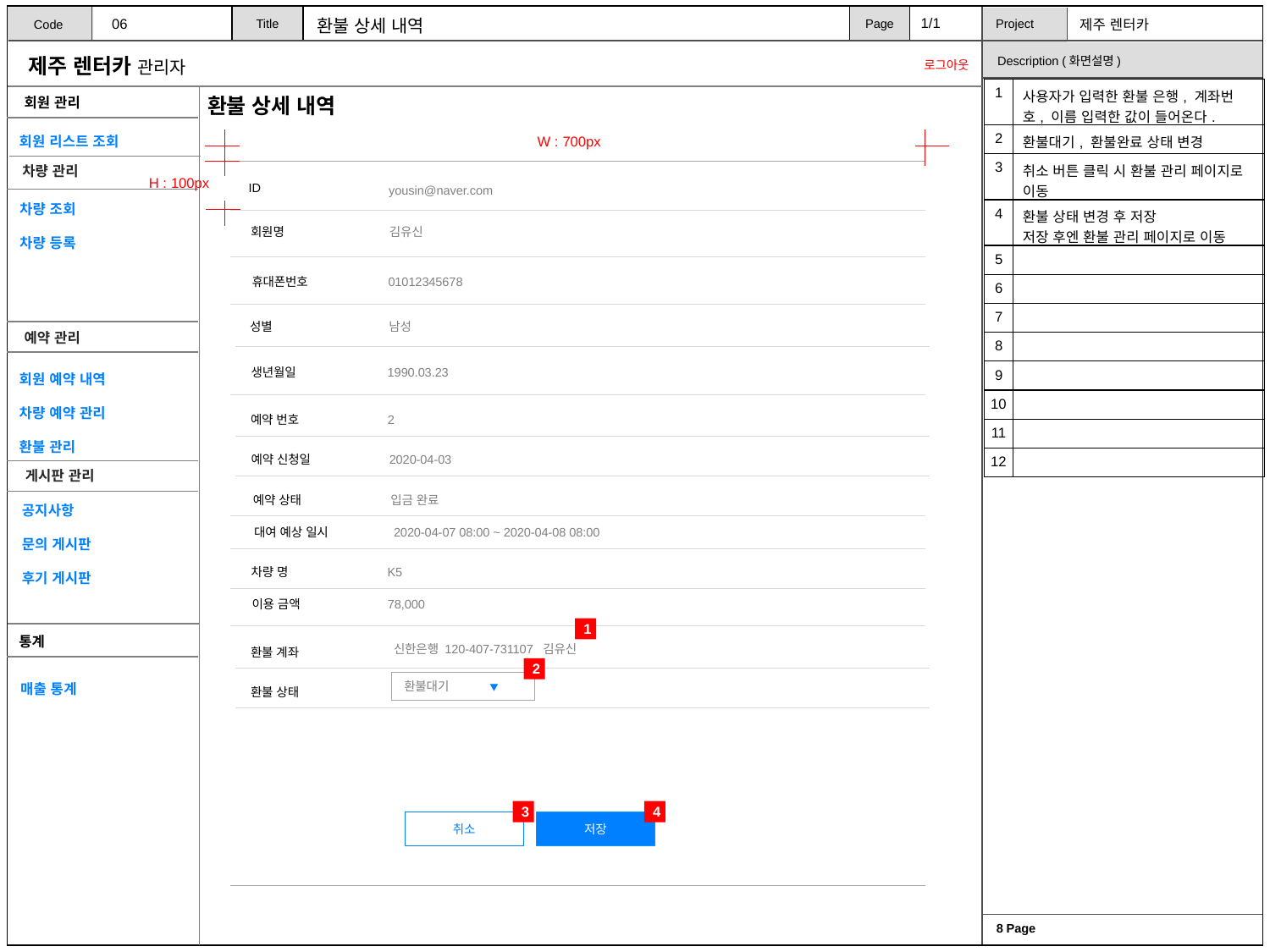

1/1
06
환불 상세 내역
| 1 | 사용자가 입력한 환불 은행, 계좌번호, 이름 입력한 값이 들어온다. |
| --- | --- |
| 2 | 환불대기, 환불완료 상태 변경 |
| 3 | 취소 버튼 클릭 시 환불 관리 페이지로 이동 |
| 4 | 환불 상태 변경 후 저장 저장 후엔 환불 관리 페이지로 이동 |
| 5 |  |
| 6 |  |
| 7 |  |
| 8 |  |
| 9 |  |
| 10 |  |
| 11 |  |
| 12 |  |
환불 상세 내역
W : 700px
H : 100px
ID
yousin@naver.com
김유신
회원명
01012345678
휴대폰번호
남성
성별
1990.03.23
생년월일
예약 번호
2
예약 신청일
2020-04-03
입금 완료
예약 상태
대여 예상 일시
2020-04-07 08:00 ~ 2020-04-08 08:00
차량 명
K5
이용 금액
78,000
1
신한은행 120-407-731107  김유신
환불 계좌
2
환불대기            ▼
환불 상태
3
4
취소
저장